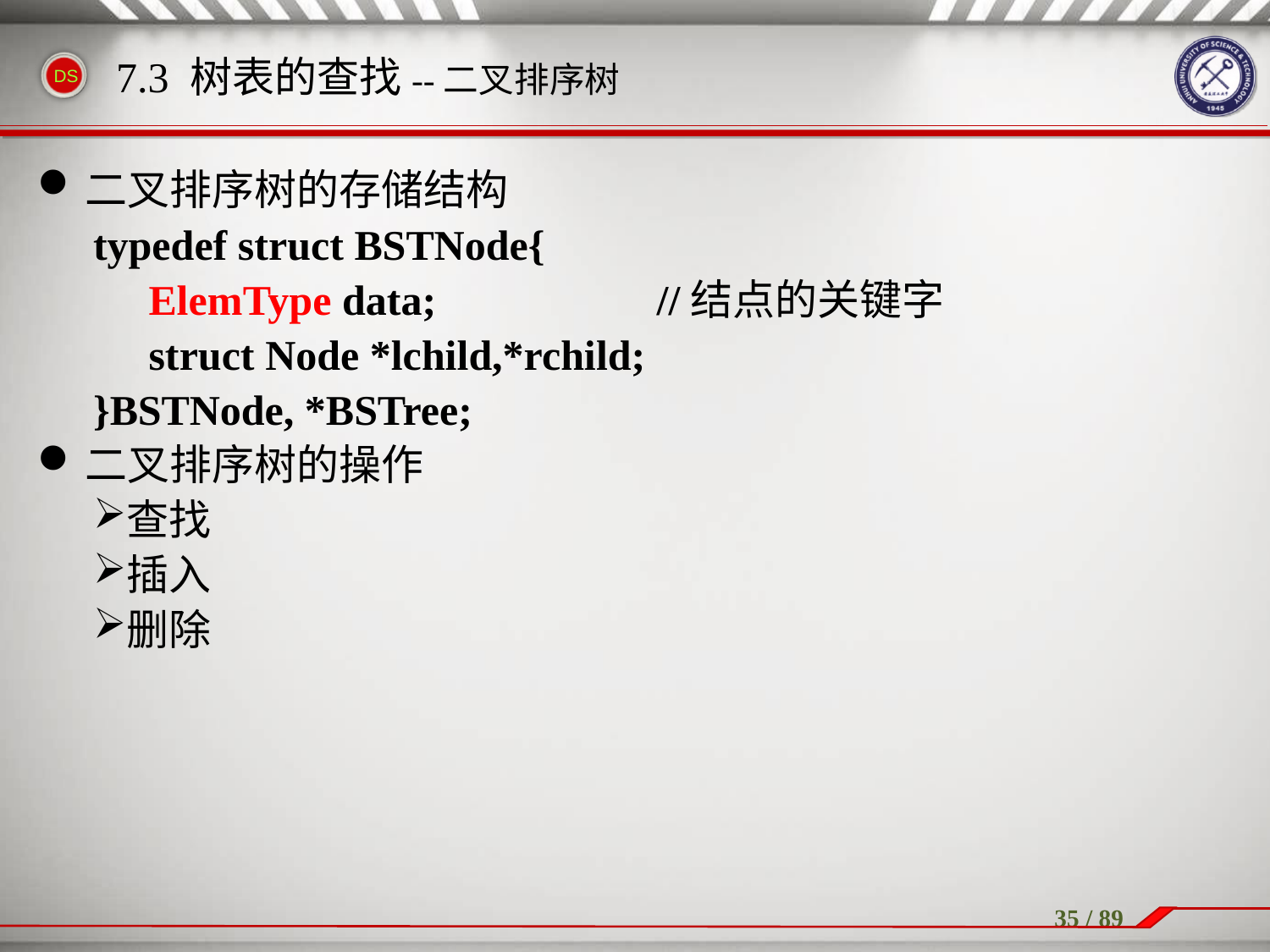

二叉排序树的存储结构
typedef struct BSTNode{
ElemType data; 		//结点的关键字
struct Node *lchild,*rchild;
}BSTNode, *BSTree;
二叉排序树的操作
查找
插入
删除

7.3 树表的查找--二叉排序树